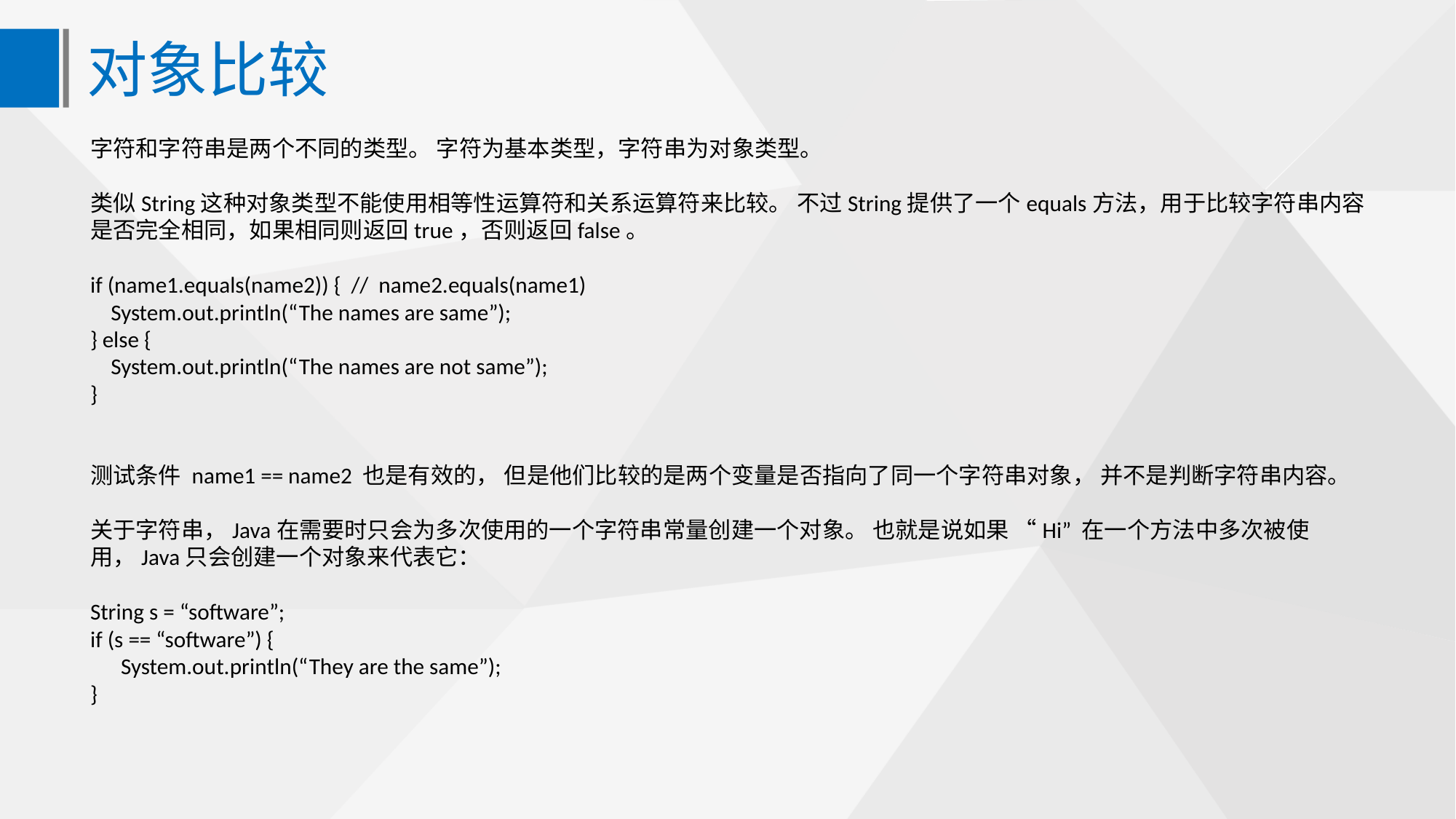

对象比较

字符和字符串是两个不同的类型。 字符为基本类型，字符串为对象类型。

类似String这种对象类型不能使用相等性运算符和关系运算符来比较。 不过String提供了一个equals方法，用于比较字符串内容是否完全相同，如果相同则返回true，否则返回false。

if (name1.equals(name2)) {  //  name2.equals(name1)
    System.out.println(“The names are same”);
} else {
    System.out.println(“The names are not same”);
}

测试条件 name1 == name2 也是有效的， 但是他们比较的是两个变量是否指向了同一个字符串对象， 并不是判断字符串内容。

关于字符串，Java在需要时只会为多次使用的一个字符串常量创建一个对象。 也就是说如果 “Hi” 在一个方法中多次被使用，Java只会创建一个对象来代表它：

String s = “software”;
if (s == “software”) {
      System.out.println(“They are the same”);
}